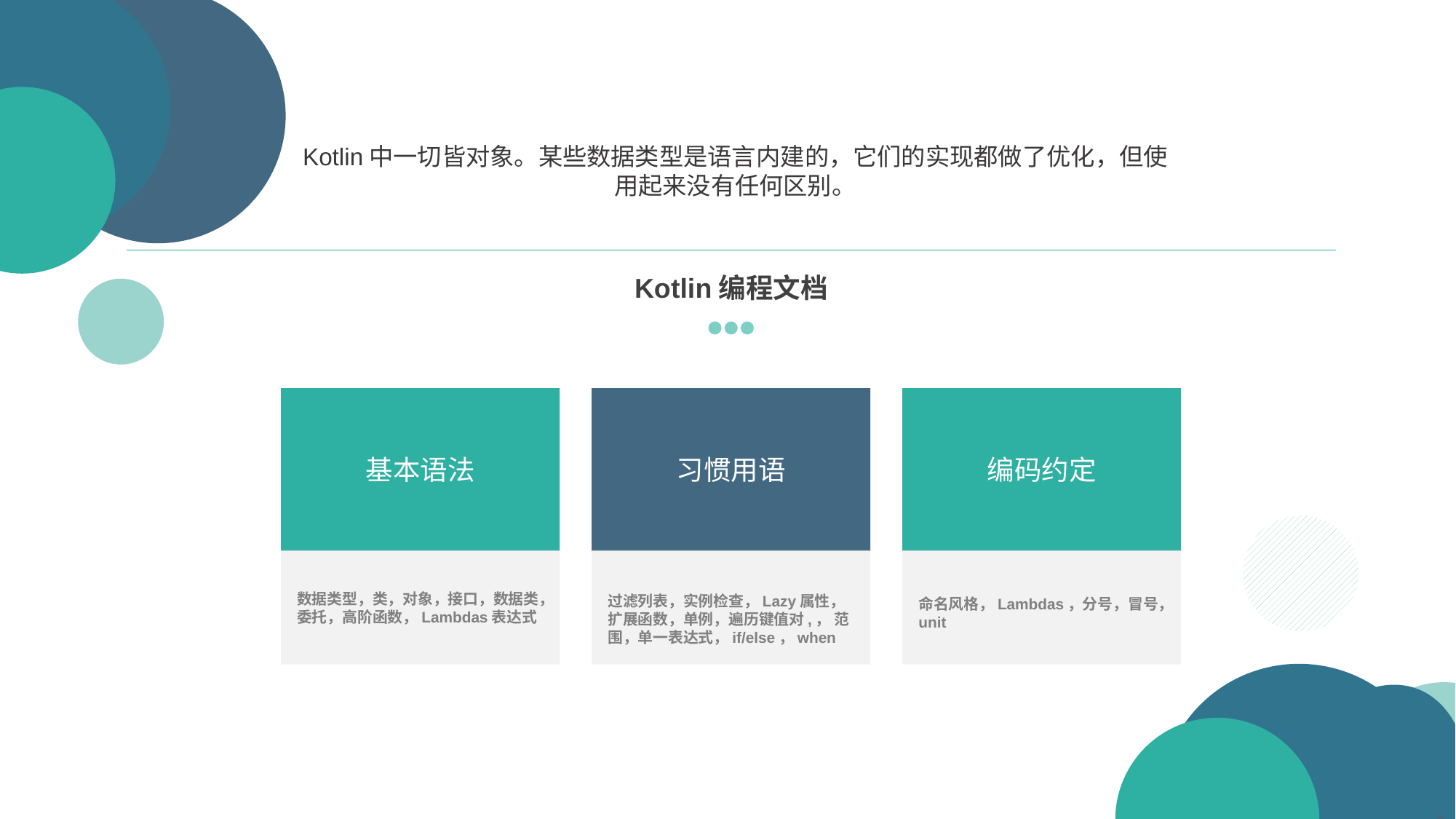

Kotlin中一切皆对象。某些数据类型是语言内建的，它们的实现都做了优化，但使用起来没有任何区别。
Kotlin编程文档

基本语法

数据类型，类，对象，接口，数据类，委托，高阶函数，Lambdas表达式
习惯用语

过滤列表，实例检查，Lazy属性，扩展函数，单例，遍历键值对,， 范围，单一表达式，if/else，when
编码约定

命名风格，Lambdas，分号，冒号，unit